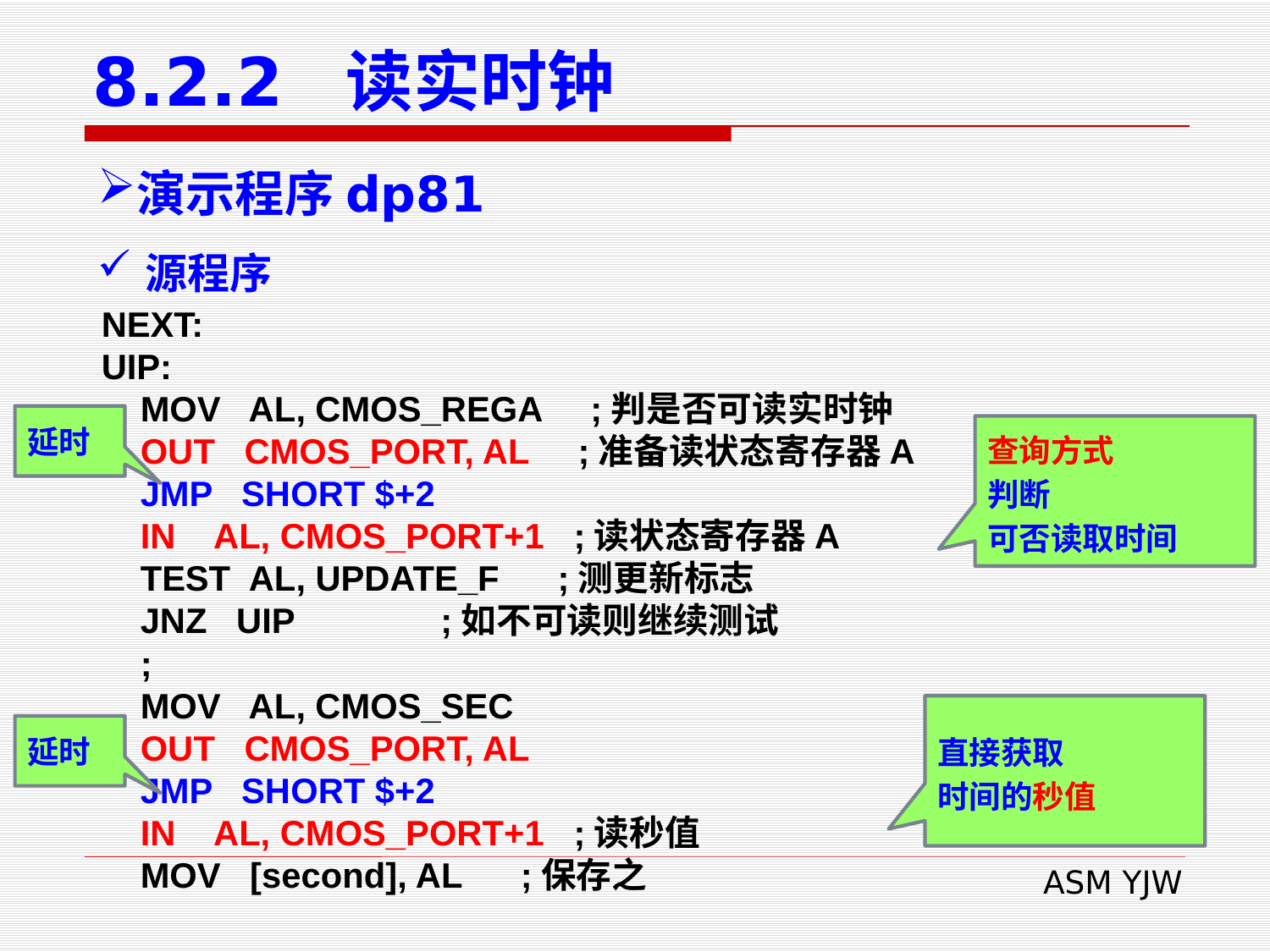

# 8.2.2  读实时钟
演示程序dp81
源程序
NEXT:
UIP:
    MOV   AL, CMOS_REGA     ;判是否可读实时钟
    OUT   CMOS_PORT, AL     ;准备读状态寄存器A
    JMP   SHORT $+2
    IN    AL, CMOS_PORT+1   ;读状态寄存器A
    TEST  AL, UPDATE_F      ;测更新标志
    JNZ   UIP               ;如不可读则继续测试
    ;
    MOV   AL, CMOS_SEC
    OUT   CMOS_PORT, AL
    JMP   SHORT $+2
    IN    AL, CMOS_PORT+1   ;读秒值
    MOV   [second], AL      ;保存之
延时
查询方式
判断
可否读取时间
直接获取
时间的秒值
延时